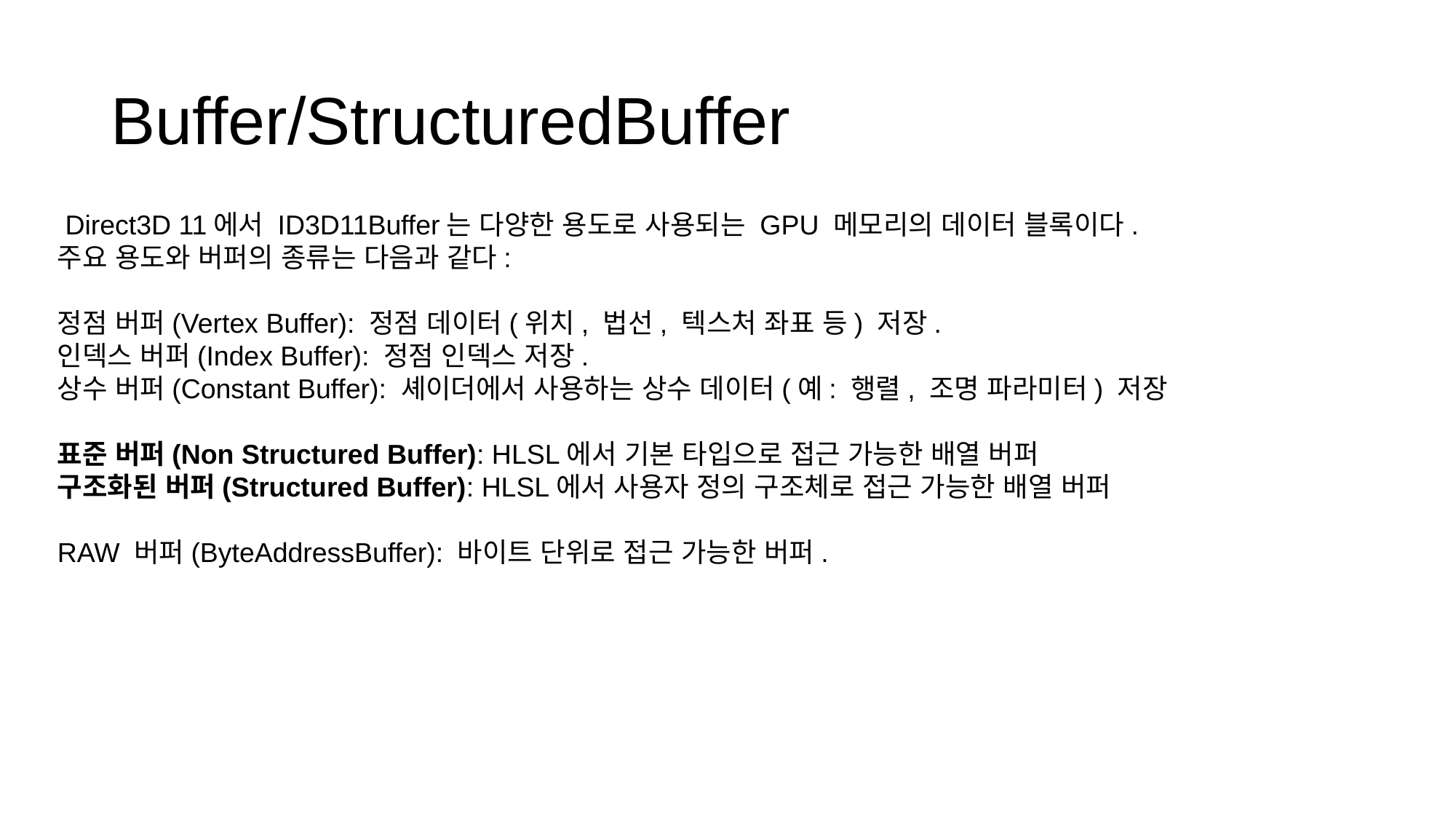

# Buffer/StructuredBuffer
 Direct3D 11에서 ID3D11Buffer는 다양한 용도로 사용되는 GPU 메모리의 데이터 블록이다.
주요 용도와 버퍼의 종류는 다음과 같다:

정점 버퍼(Vertex Buffer): 정점 데이터(위치, 법선, 텍스처 좌표 등) 저장.
인덱스 버퍼(Index Buffer): 정점 인덱스 저장.
상수 버퍼(Constant Buffer): 셰이더에서 사용하는 상수 데이터(예: 행렬, 조명 파라미터) 저장

표준 버퍼(Non Structured Buffer): HLSL에서 기본 타입으로 접근 가능한 배열 버퍼
구조화된 버퍼(Structured Buffer): HLSL에서 사용자 정의 구조체로 접근 가능한 배열 버퍼

RAW 버퍼(ByteAddressBuffer): 바이트 단위로 접근 가능한 버퍼.